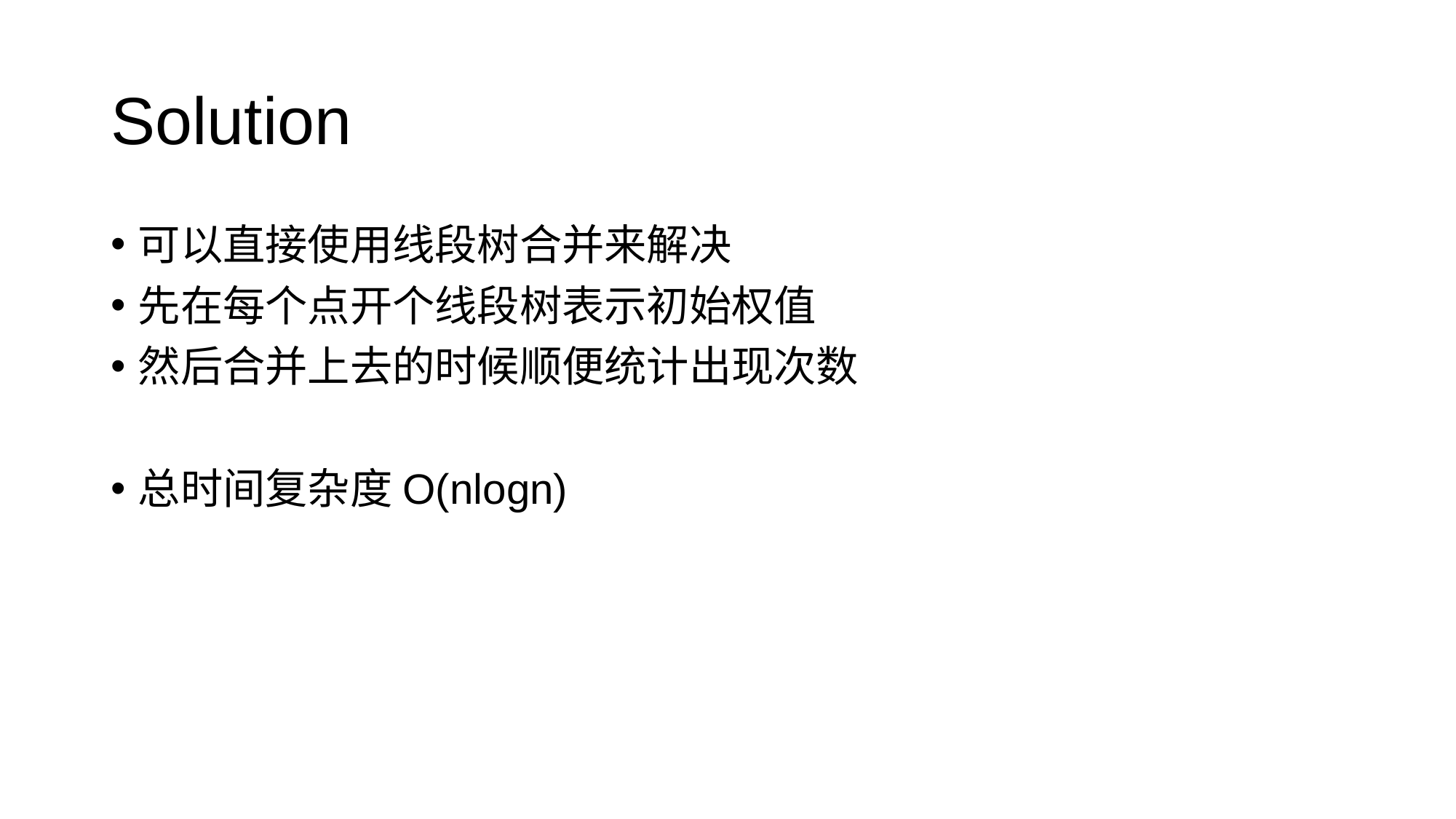

# Solution
可以直接使用线段树合并来解决
先在每个点开个线段树表示初始权值
然后合并上去的时候顺便统计出现次数

总时间复杂度O(nlogn)